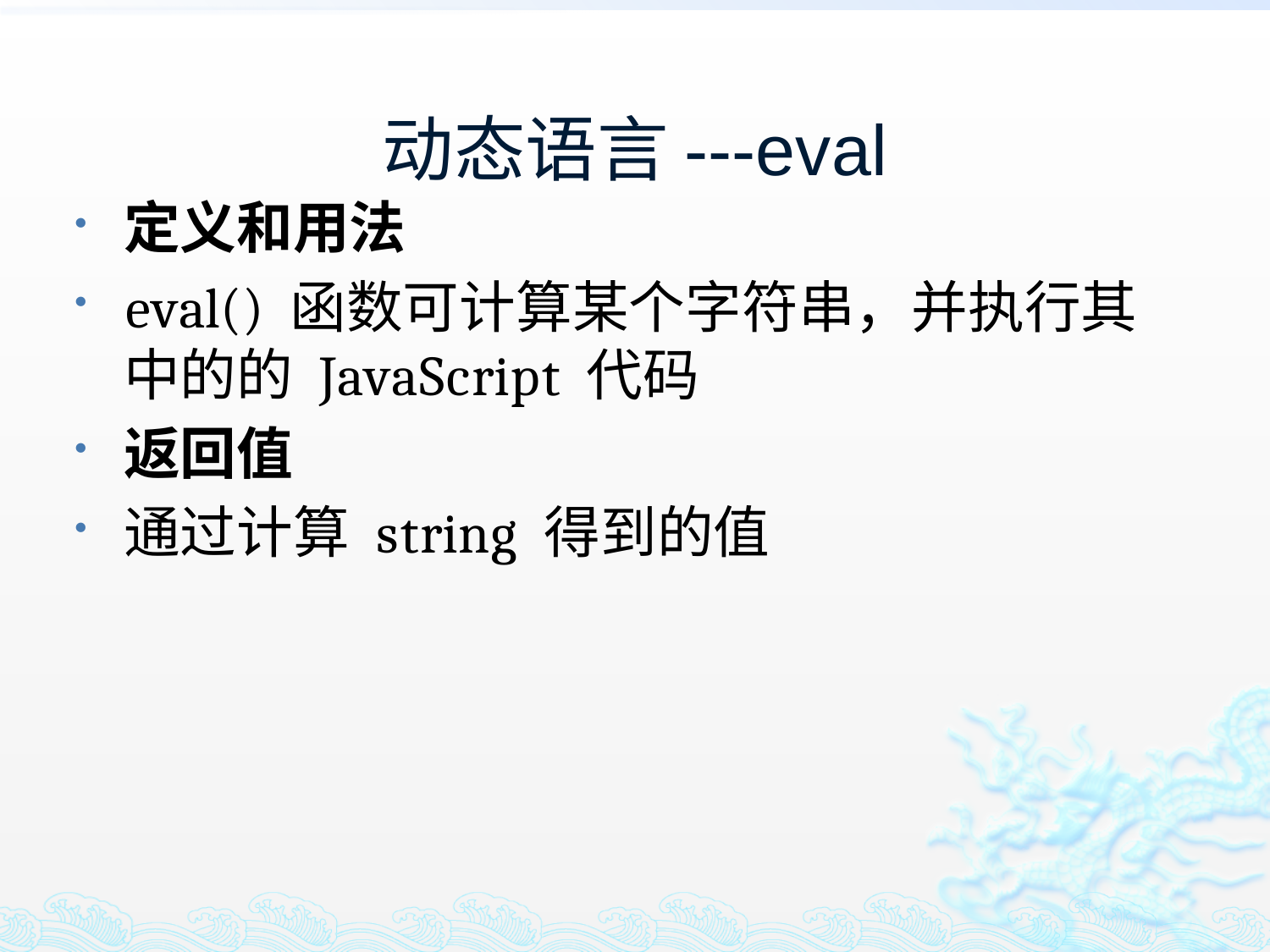

# 动态语言---eval
定义和用法
eval() 函数可计算某个字符串，并执行其中的的 JavaScript 代码
返回值
通过计算 string 得到的值